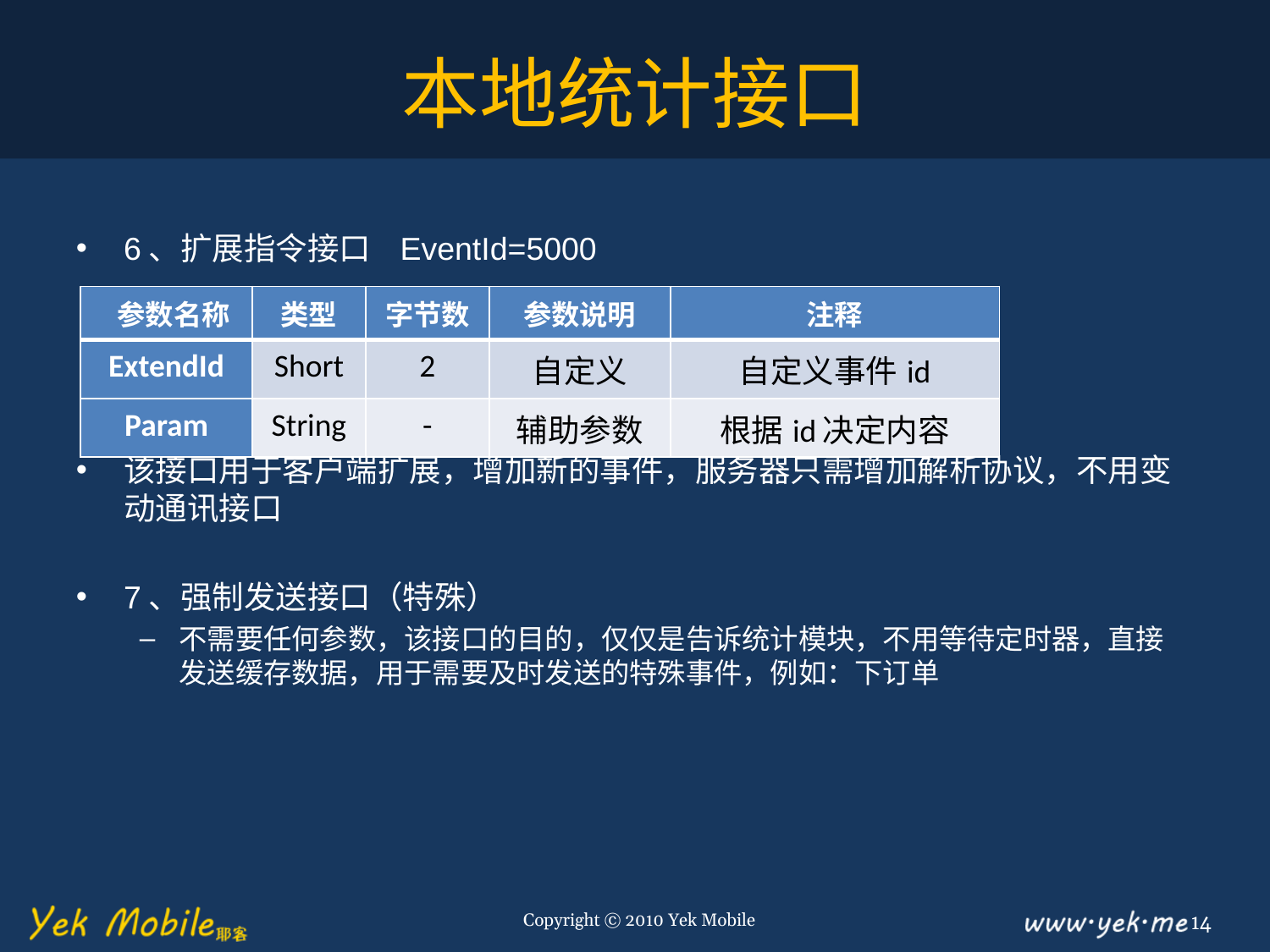

# 本地统计接口
6、扩展指令接口   EventId=5000

该接口用于客户端扩展，增加新的事件，服务器只需增加解析协议，不用变动通讯接口

7、强制发送接口（特殊）
不需要任何参数，该接口的目的，仅仅是告诉统计模块，不用等待定时器，直接发送缓存数据，用于需要及时发送的特殊事件，例如：下订单

| 参数名称 | 类型 | 字节数 | 参数说明 | 注释 |
| --- | --- | --- | --- | --- |
| ExtendId | Short | 2 | 自定义 | 自定义事件id |
| Param | String | - | 辅助参数 | 根据id决定内容 |